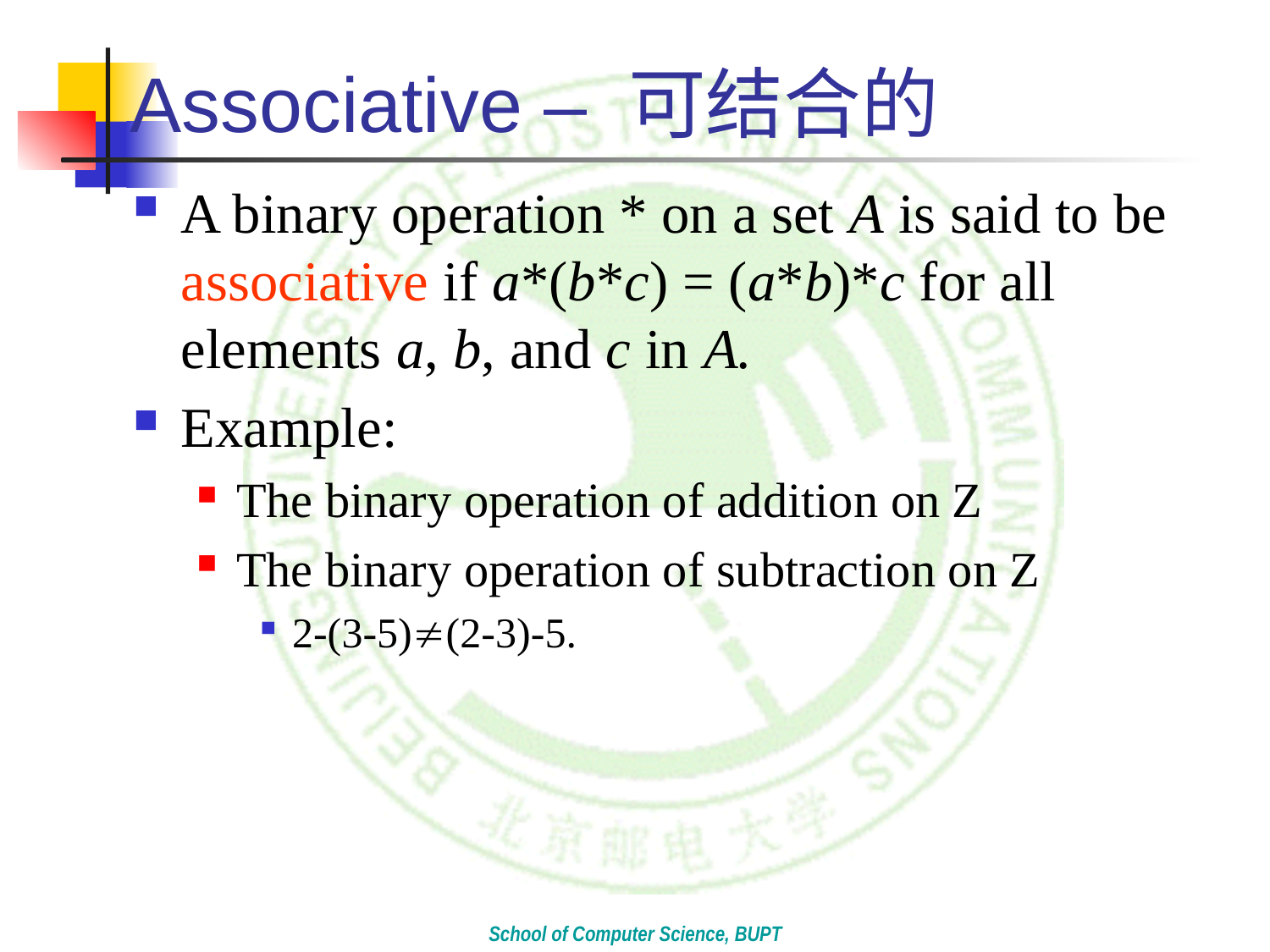

# Associative – 可结合的
A binary operation * on a set A is said to be associative if a*(b*c) = (a*b)*c for all elements a, b, and c in A.
Example:
The binary operation of addition on Z
The binary operation of subtraction on Z
2-(3-5)≠(2-3)-5.

School of Computer Science, BUPT
36